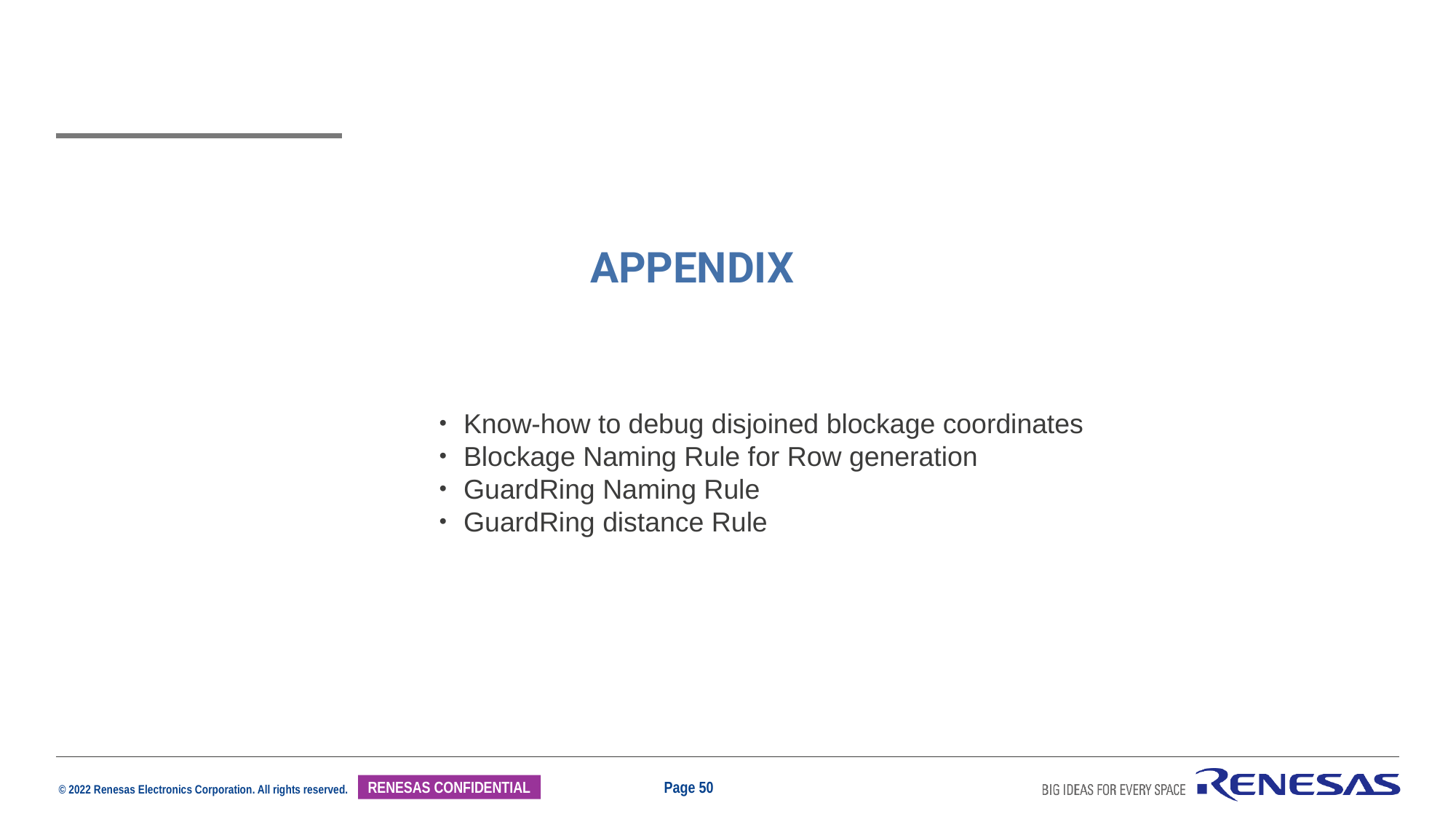

# Appendix
・Know-how to debug disjoined blockage coordinates
・Blockage Naming Rule for Row generation
・GuardRing Naming Rule
・GuardRing distance Rule